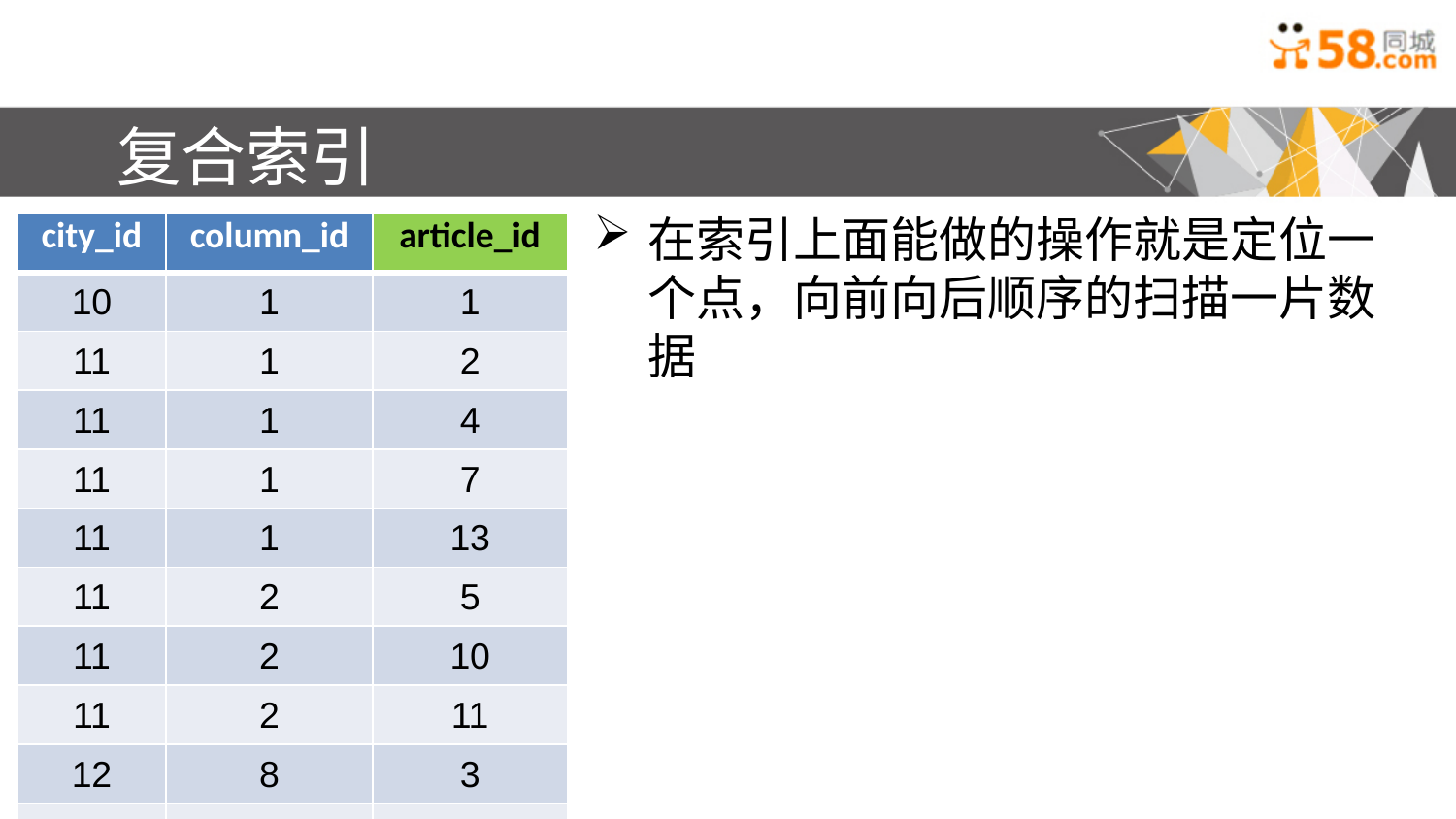

复合索引
在索引上面能做的操作就是定位一个点，向前向后顺序的扫描一片数据
| city\_id | column\_id | article\_id |
| --- | --- | --- |
| 10 | 1 | 1 |
| 11 | 1 | 2 |
| 11 | 1 | 4 |
| 11 | 1 | 7 |
| 11 | 1 | 13 |
| 11 | 2 | 5 |
| 11 | 2 | 10 |
| 11 | 2 | 11 |
| 12 | 8 | 3 |
| 13 | 4 | 6 |
| 14 | 5 | 8 |
| 14 | 5 | 9 |
| 15 | 6 | 12 |